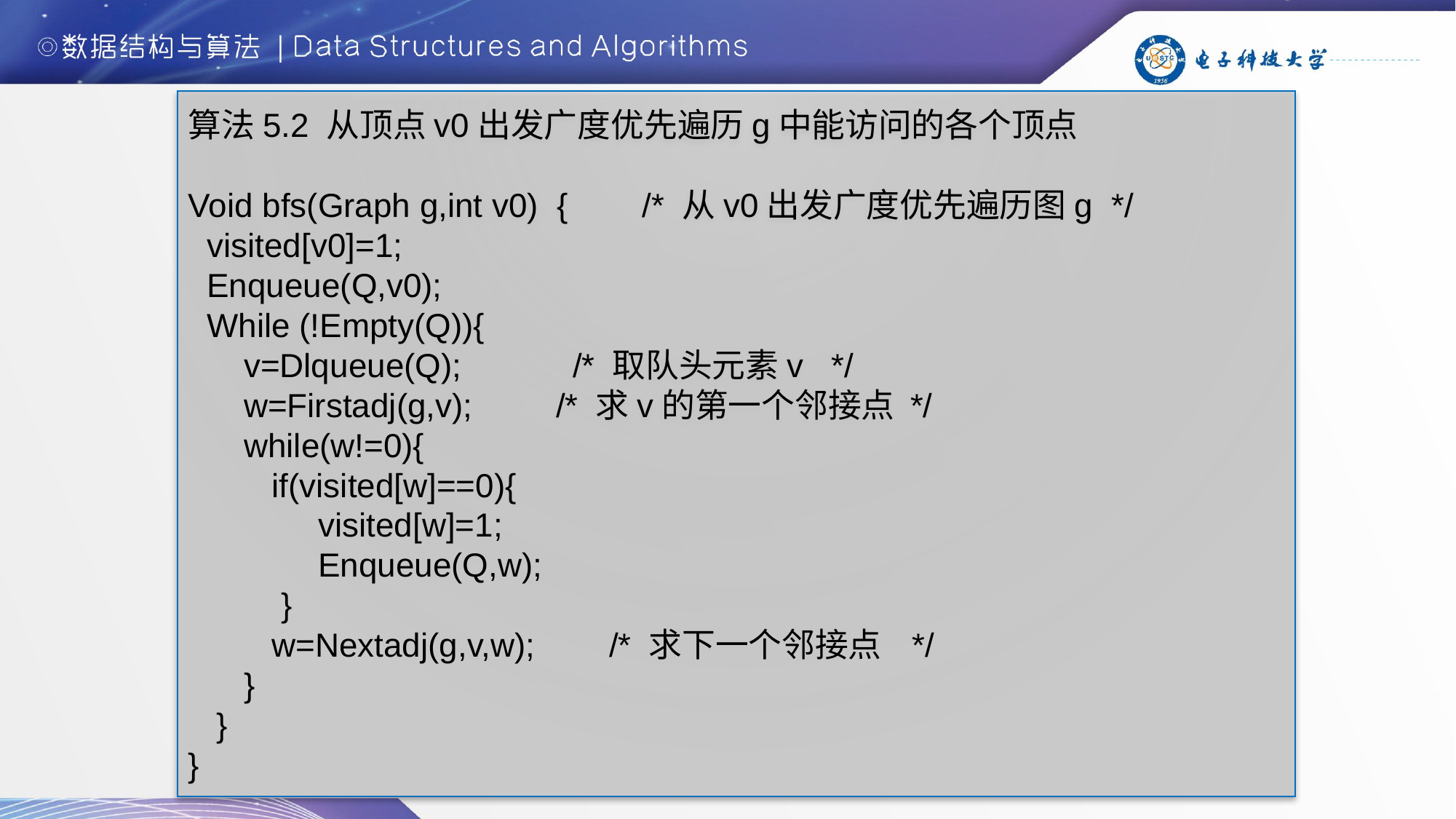

算法5.2 从顶点v0出发广度优先遍历g中能访问的各个顶点

Void bfs(Graph g,int v0)  {        /* 从v0出发广度优先遍历图g  */
  visited[v0]=1;
  Enqueue(Q,v0);
  While (!Empty(Q)){
      v=Dlqueue(Q);            /* 取队头元素v   */
      w=Firstadj(g,v);         /* 求v的第一个邻接点 */
      while(w!=0){
         if(visited[w]==0){
              visited[w]=1;
              Enqueue(Q,w);
          }
         w=Nextadj(g,v,w);        /* 求下一个邻接点   */
      }
   }
}